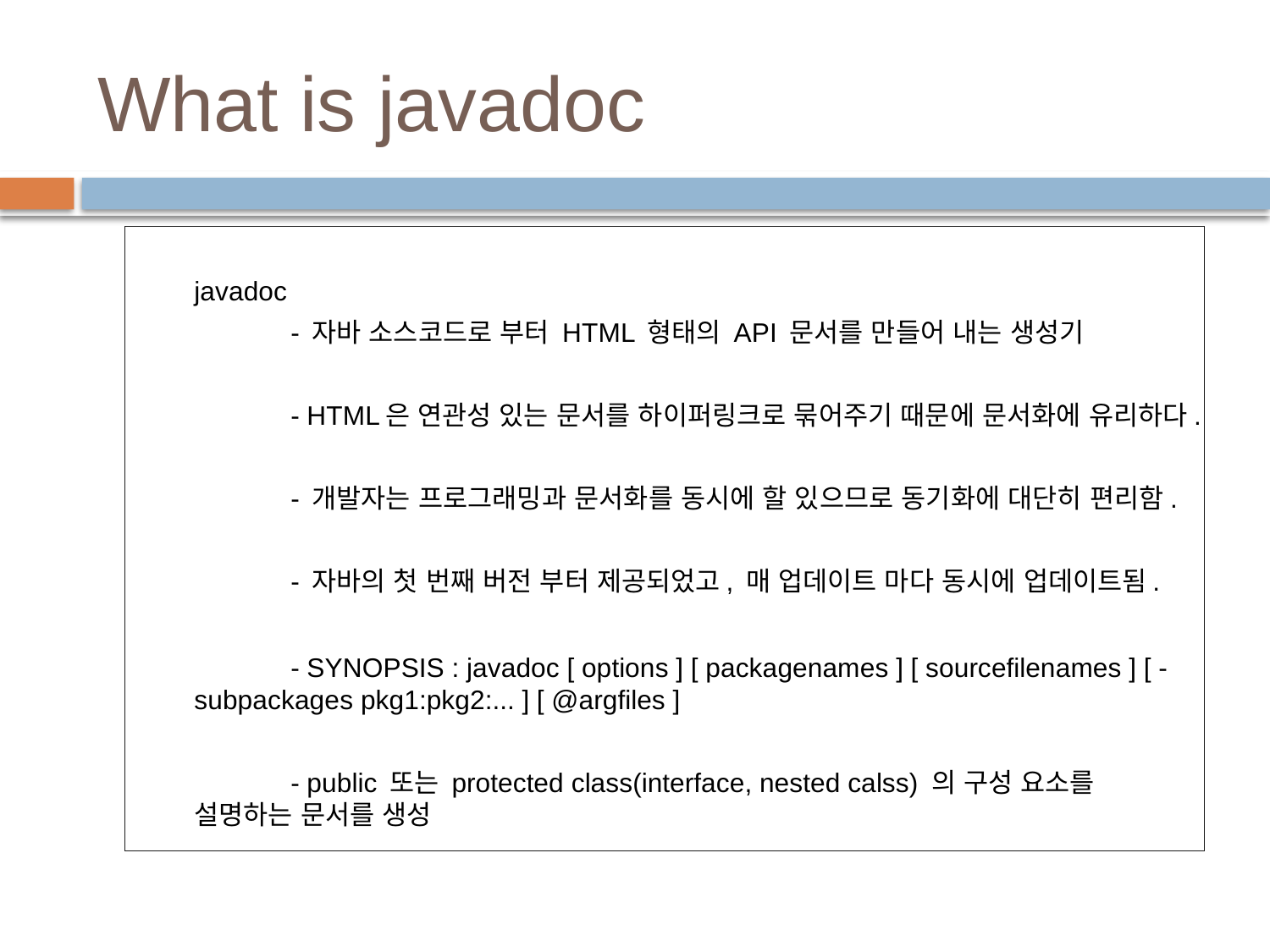

# What is javadoc

javadoc
	- 자바 소스코드로 부터 HTML 형태의 API 문서를 만들어 내는 생성기

	- HTML은 연관성 있는 문서를 하이퍼링크로 묶어주기 때문에 문서화에 유리하다.

 	- 개발자는 프로그래밍과 문서화를 동시에 할 있으므로 동기화에 대단히 편리함.

 	- 자바의 첫 번째 버전 부터 제공되었고, 매 업데이트 마다 동시에 업데이트됨.

	- SYNOPSIS : javadoc [ options ] [ packagenames ] [ sourcefilenames ] [ -subpackages pkg1:pkg2:... ] [ @argfiles ]

	- public 또는 protected class(interface, nested calss) 의 구성 요소를 설명하는 문서를 생성